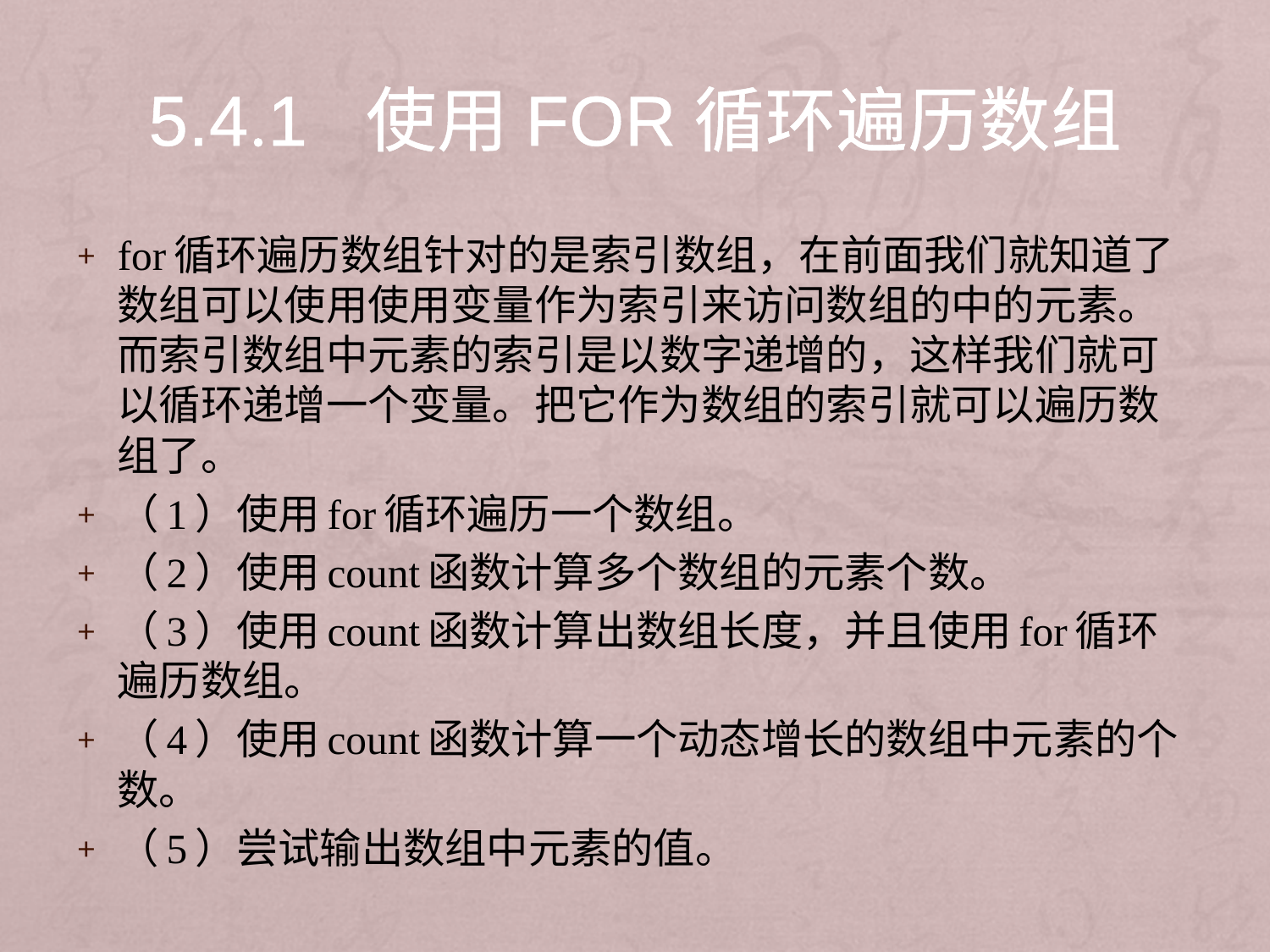

# 5.4.1  使用for循环遍历数组
for循环遍历数组针对的是索引数组，在前面我们就知道了数组可以使用使用变量作为索引来访问数组的中的元素。而索引数组中元素的索引是以数字递增的，这样我们就可以循环递增一个变量。把它作为数组的索引就可以遍历数组了。
（1）使用for循环遍历一个数组。
（2）使用count函数计算多个数组的元素个数。
（3）使用count函数计算出数组长度，并且使用for循环遍历数组。
（4）使用count函数计算一个动态增长的数组中元素的个数。
（5）尝试输出数组中元素的值。